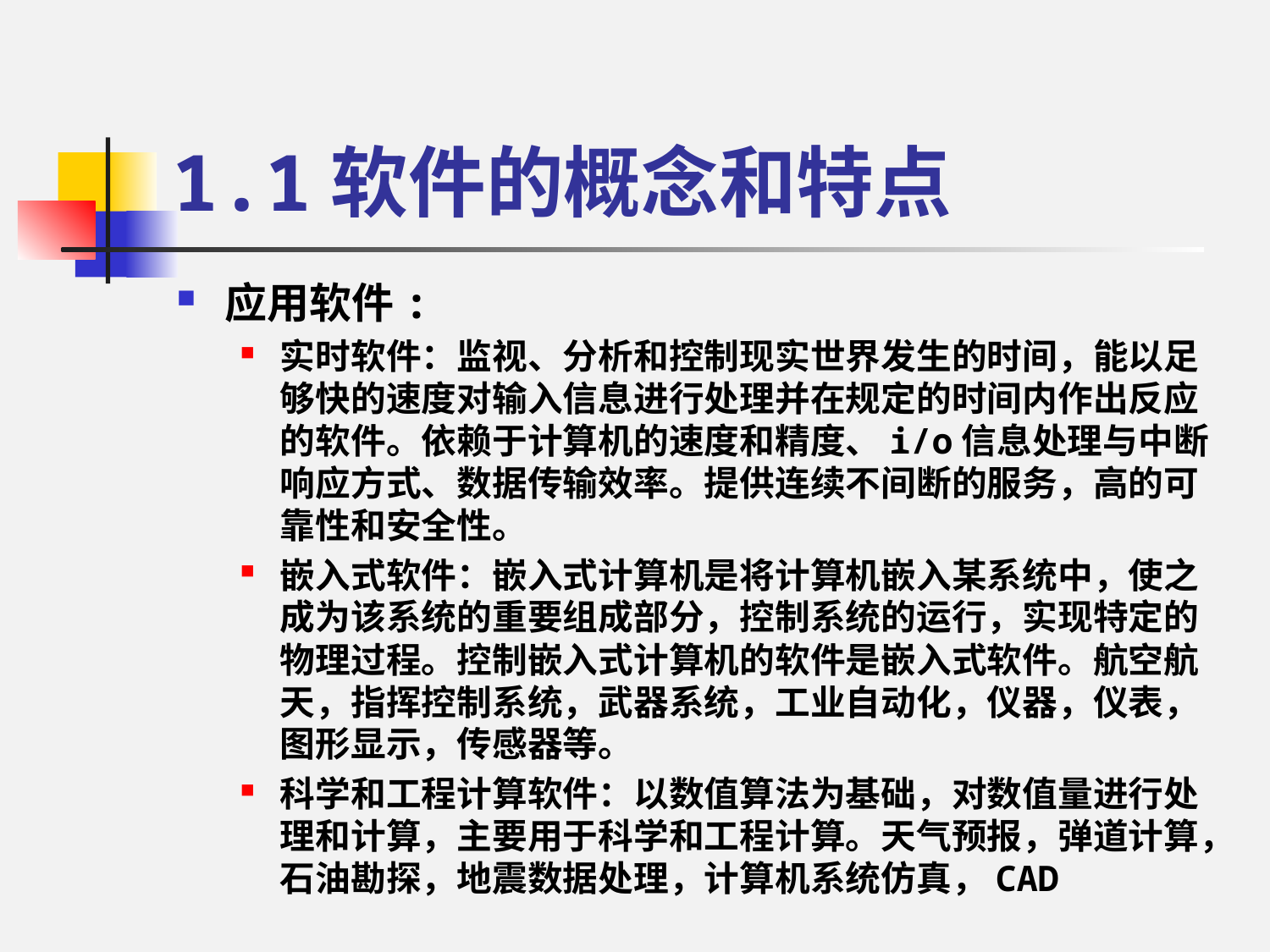

# 1.1软件的概念和特点
应用软件:
实时软件：监视、分析和控制现实世界发生的时间，能以足够快的速度对输入信息进行处理并在规定的时间内作出反应的软件。依赖于计算机的速度和精度、i/o信息处理与中断响应方式、数据传输效率。提供连续不间断的服务，高的可靠性和安全性。
嵌入式软件：嵌入式计算机是将计算机嵌入某系统中，使之成为该系统的重要组成部分，控制系统的运行，实现特定的物理过程。控制嵌入式计算机的软件是嵌入式软件。航空航天，指挥控制系统，武器系统，工业自动化，仪器，仪表，图形显示，传感器等。
科学和工程计算软件：以数值算法为基础，对数值量进行处理和计算，主要用于科学和工程计算。天气预报，弹道计算，石油勘探，地震数据处理，计算机系统仿真，CAD
6